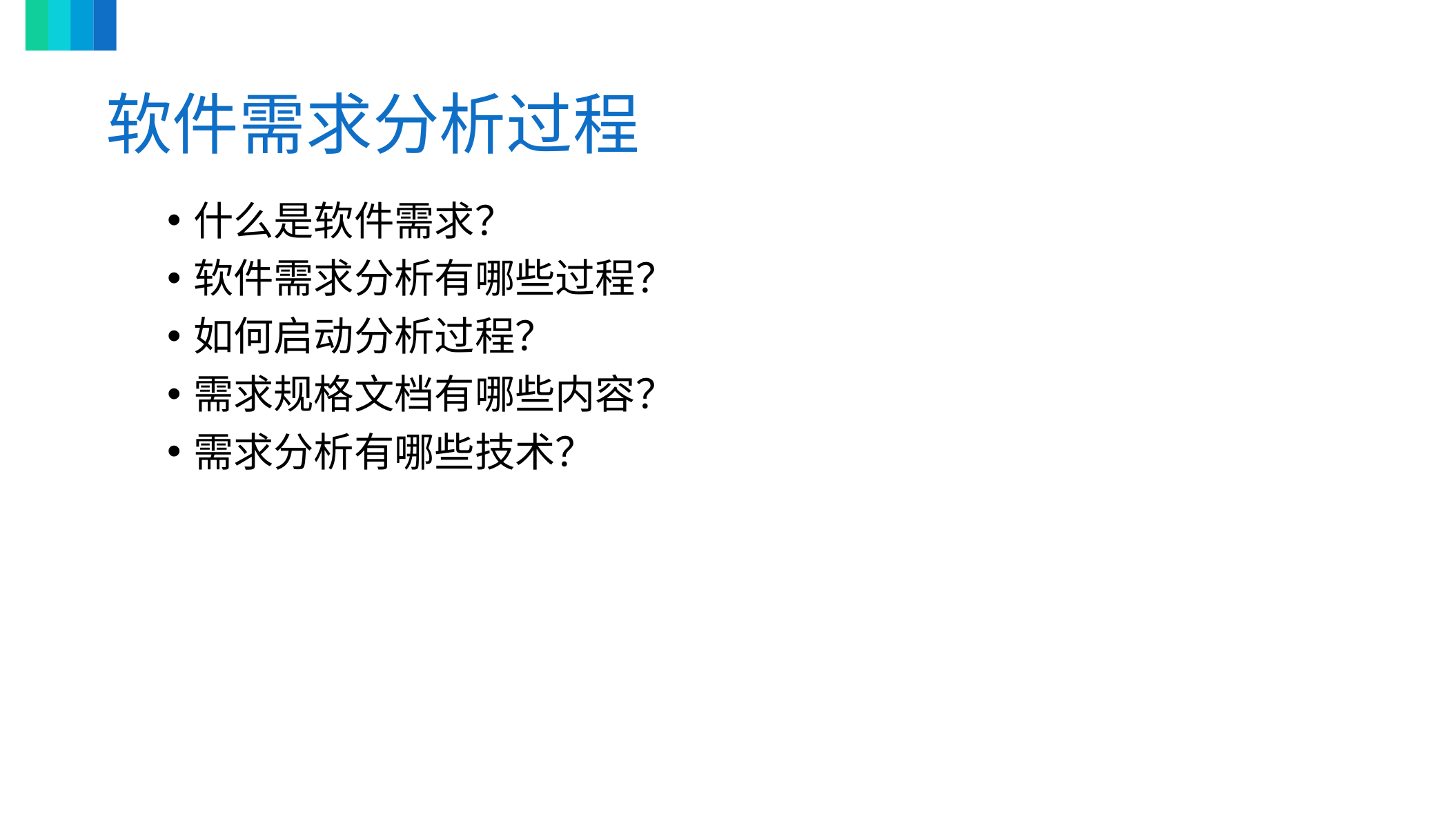

# 软件需求分析过程
什么是软件需求？
软件需求分析有哪些过程？
如何启动分析过程？
需求规格文档有哪些内容？
需求分析有哪些技术？